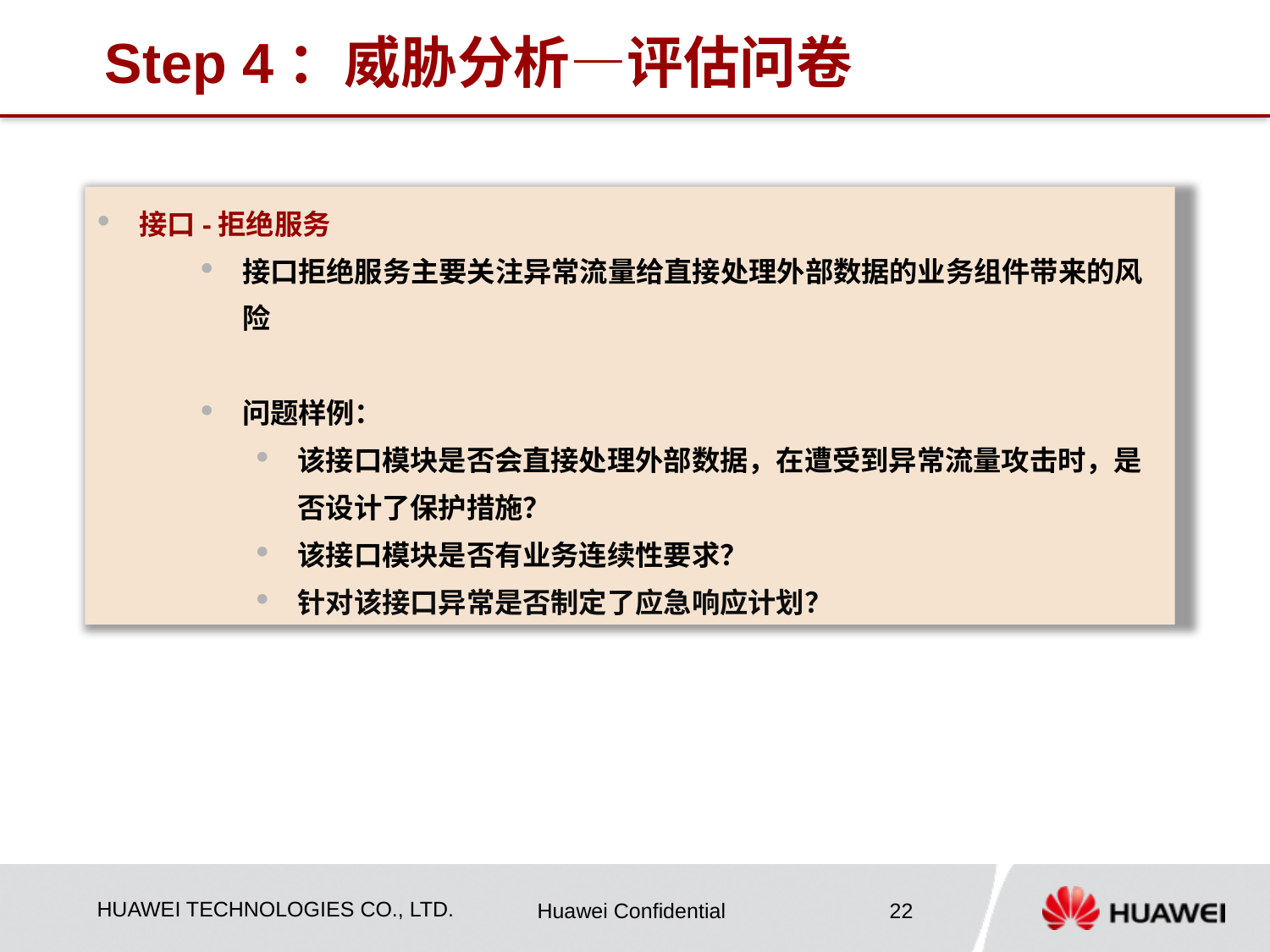

# Step 4：威胁分析—评估问卷
接口-拒绝服务
接口拒绝服务主要关注异常流量给直接处理外部数据的业务组件带来的风险

问题样例：
该接口模块是否会直接处理外部数据，在遭受到异常流量攻击时，是否设计了保护措施？
该接口模块是否有业务连续性要求？
针对该接口异常是否制定了应急响应计划？